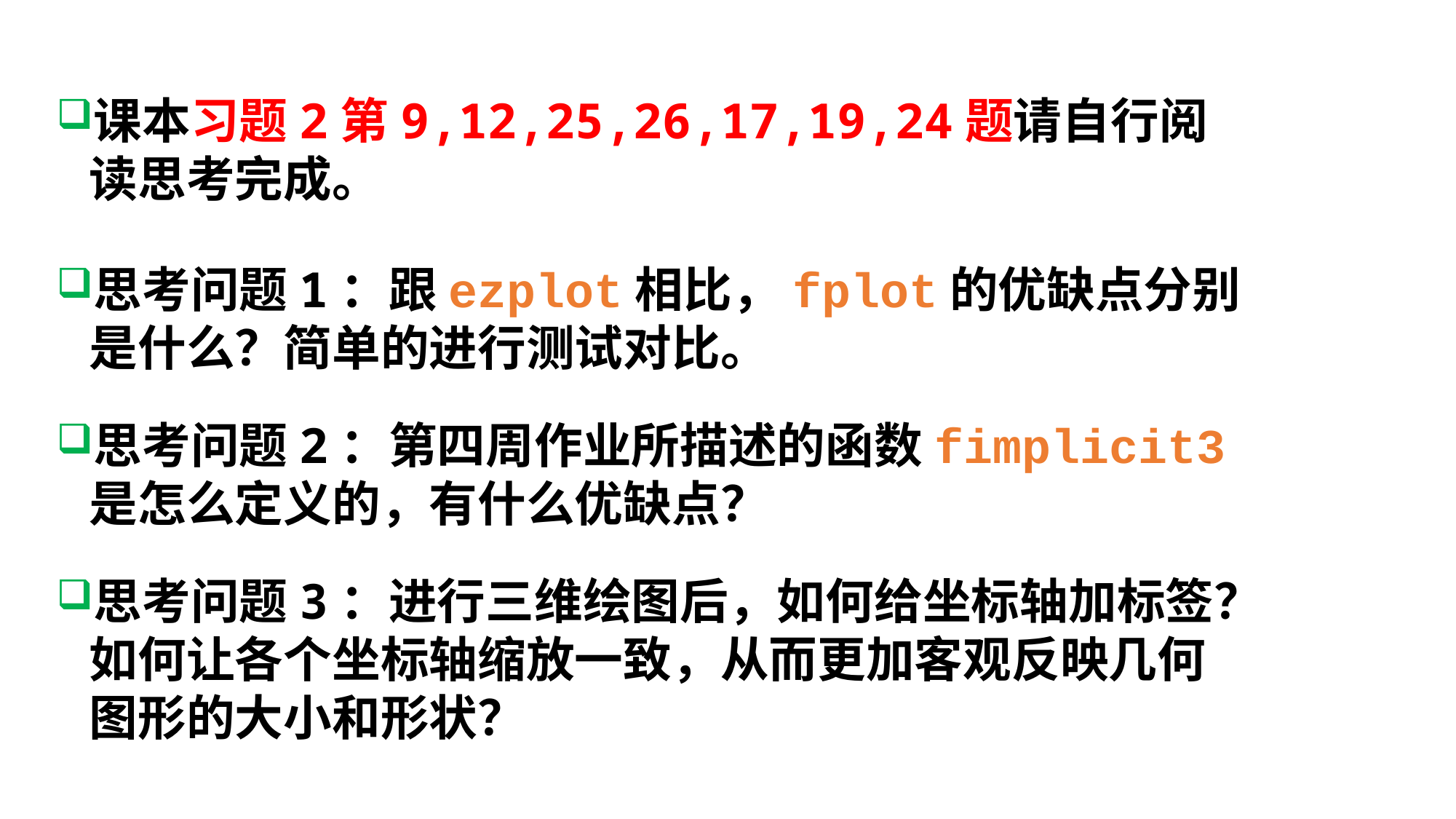

课本习题2第9,12,25,26,17,19,24题请自行阅读思考完成。
思考问题1：跟ezplot相比，fplot的优缺点分别是什么？简单的进行测试对比。
思考问题2：第四周作业所描述的函数fimplicit3是怎么定义的，有什么优缺点？
思考问题3：进行三维绘图后，如何给坐标轴加标签？如何让各个坐标轴缩放一致，从而更加客观反映几何图形的大小和形状？